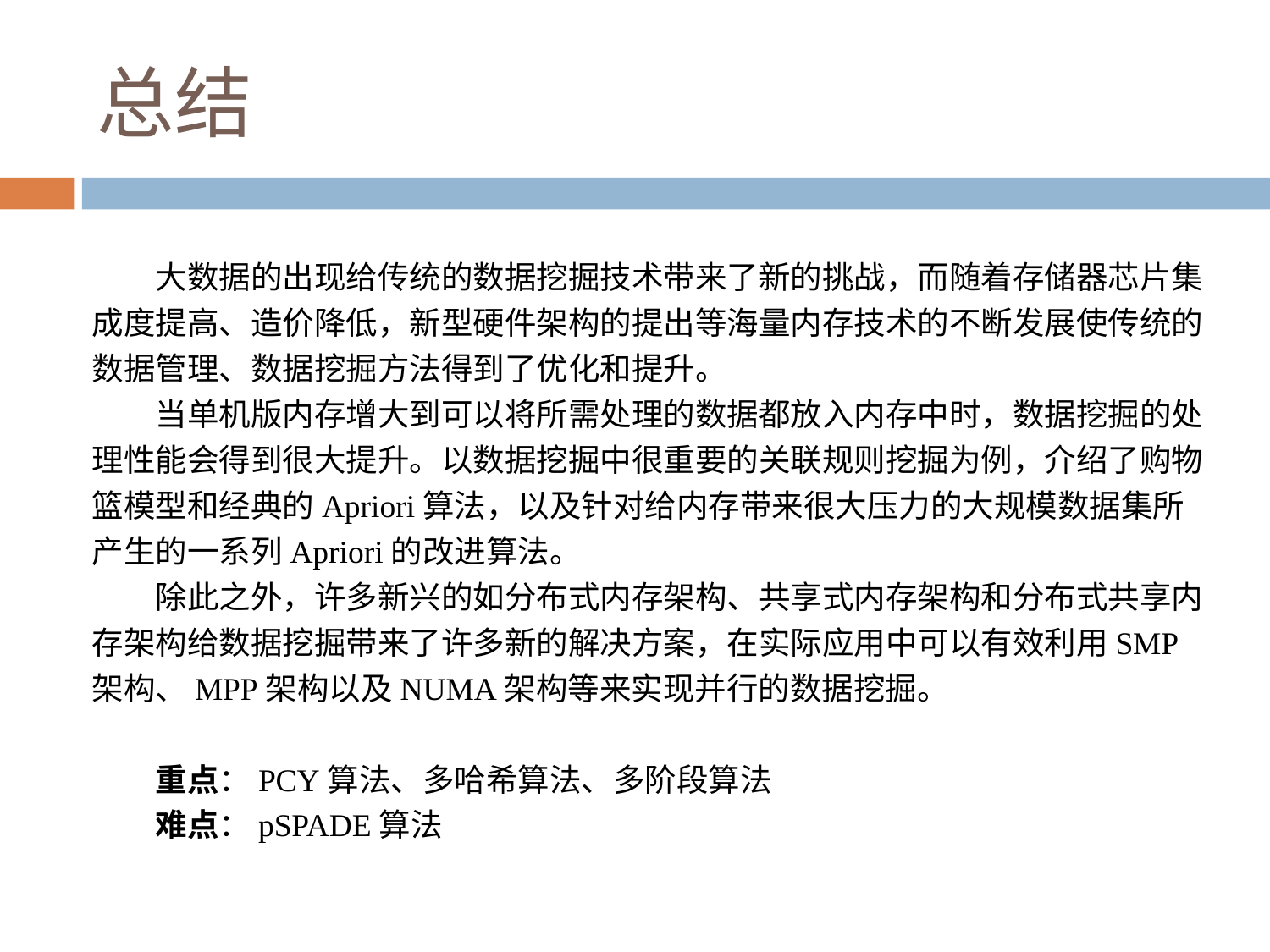

# 总结
56
大数据的出现给传统的数据挖掘技术带来了新的挑战，而随着存储器芯片集成度提高、造价降低，新型硬件架构的提出等海量内存技术的不断发展使传统的数据管理、数据挖掘方法得到了优化和提升。
当单机版内存增大到可以将所需处理的数据都放入内存中时，数据挖掘的处理性能会得到很大提升。以数据挖掘中很重要的关联规则挖掘为例，介绍了购物篮模型和经典的Apriori算法，以及针对给内存带来很大压力的大规模数据集所产生的一系列Apriori的改进算法。
除此之外，许多新兴的如分布式内存架构、共享式内存架构和分布式共享内存架构给数据挖掘带来了许多新的解决方案，在实际应用中可以有效利用SMP架构、MPP架构以及NUMA架构等来实现并行的数据挖掘。

重点：PCY算法、多哈希算法、多阶段算法
难点：pSPADE算法